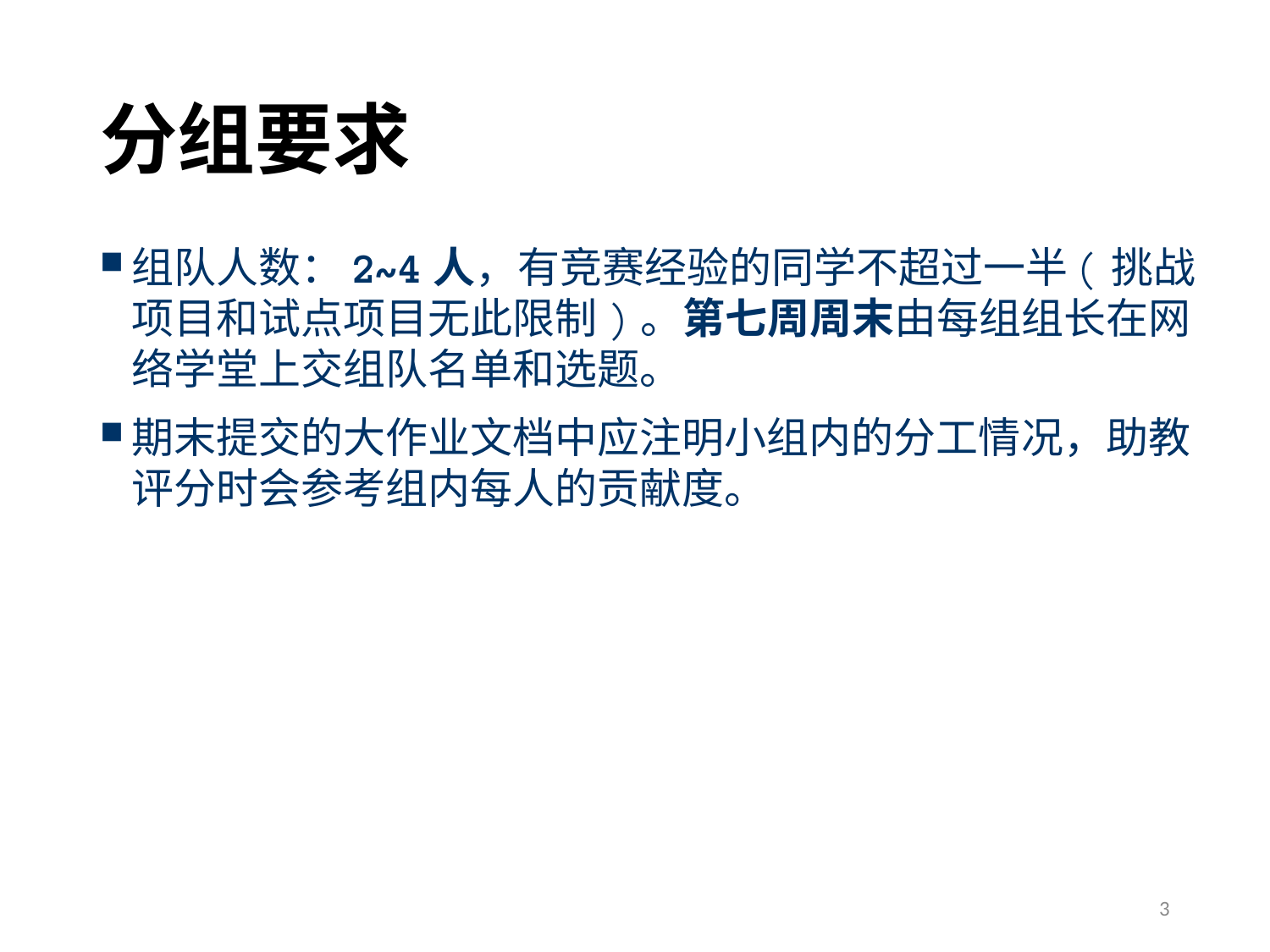

# 分组要求
组队人数：2~4人，有竞赛经验的同学不超过一半(挑战项目和试点项目无此限制)。第七周周末由每组组长在网络学堂上交组队名单和选题。
期末提交的大作业文档中应注明小组内的分工情况，助教评分时会参考组内每人的贡献度。

3